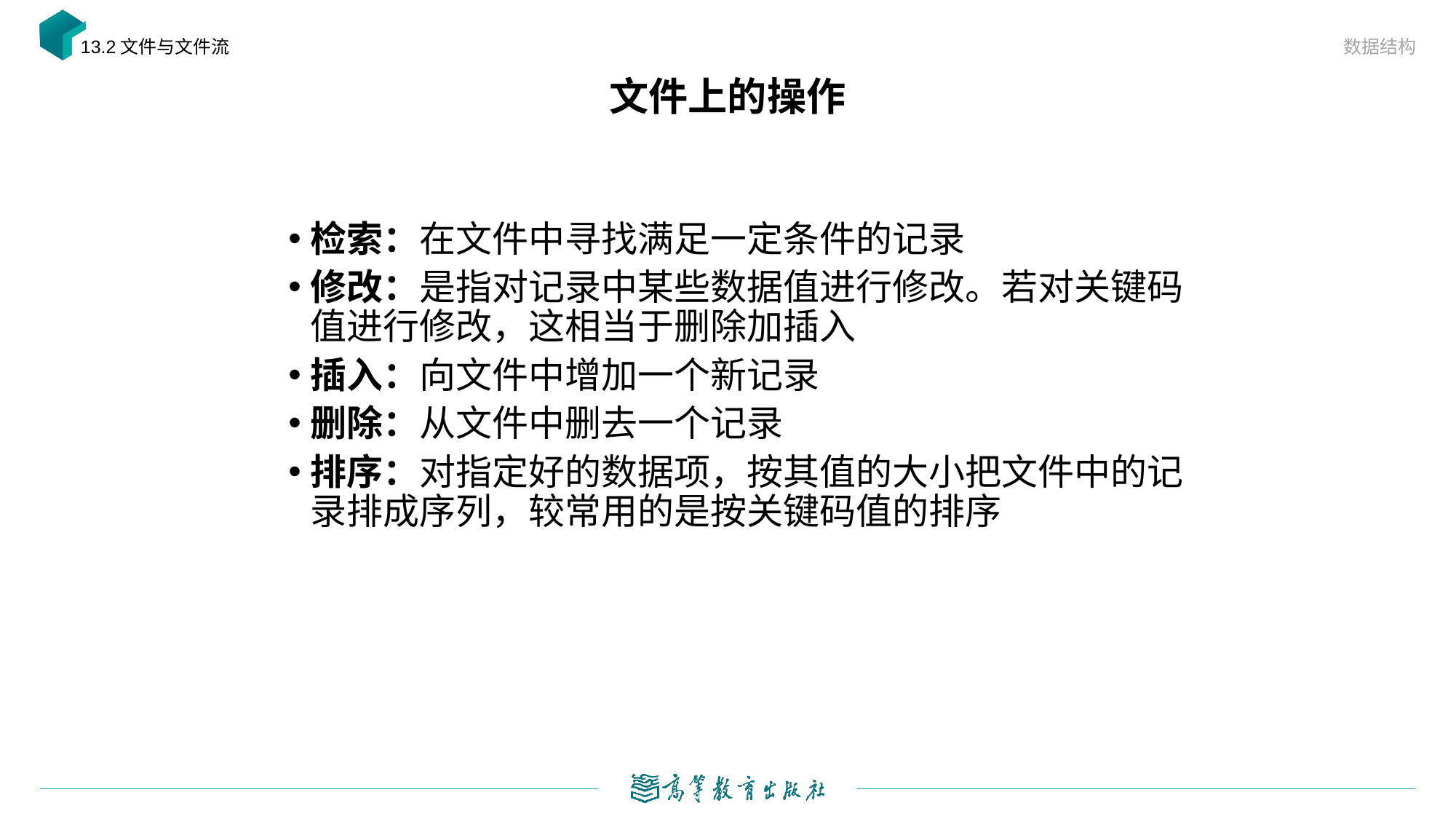

数据结构
13.2文件与文件流
# 文件上的操作

检索：在文件中寻找满足一定条件的记录
修改：是指对记录中某些数据值进行修改。若对关键码值进行修改，这相当于删除加插入
插入：向文件中增加一个新记录
删除：从文件中删去一个记录
排序：对指定好的数据项，按其值的大小把文件中的记录排成序列，较常用的是按关键码值的排序